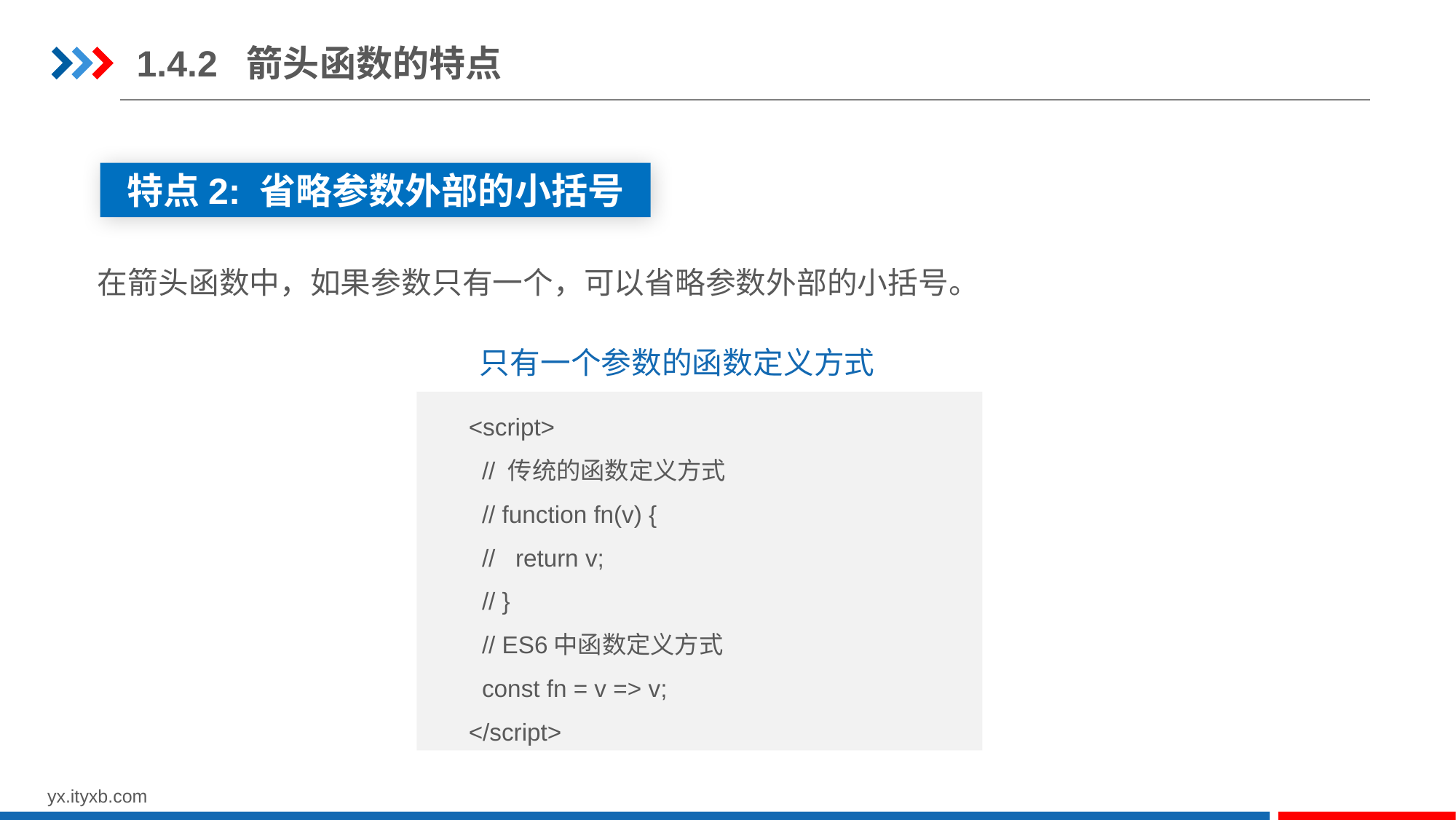

1.4.2  箭头函数的特点
特点2: 省略参数外部的小括号
在箭头函数中，如果参数只有一个，可以省略参数外部的小括号。
只有一个参数的函数定义方式

<script>
  // 传统的函数定义方式
  // function fn(v) {
  //   return v;
  // }
  // ES6中函数定义方式
  const fn = v => v;
</script>